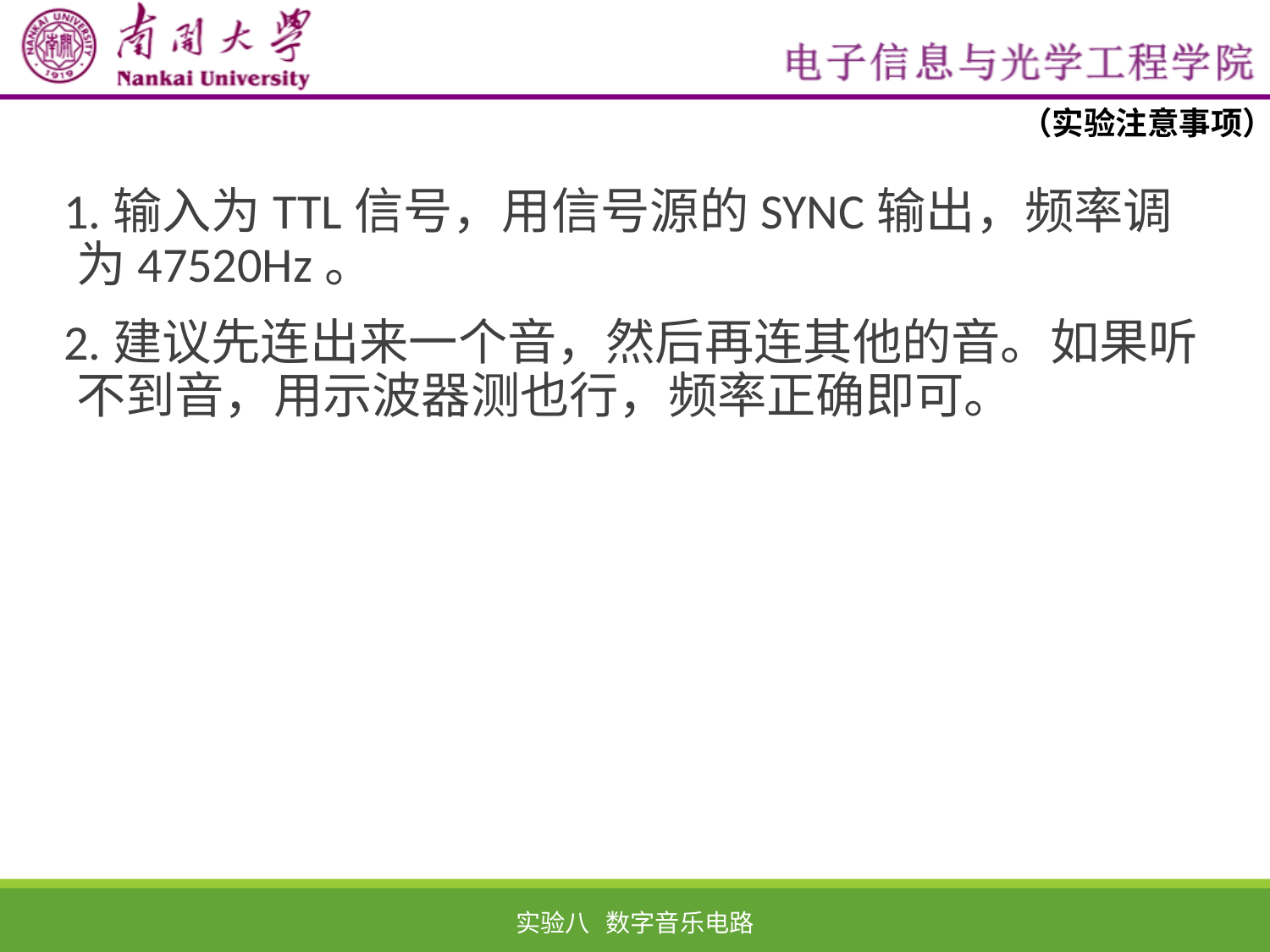

（实验注意事项）
1.输入为TTL信号，用信号源的SYNC输出，频率调为47520Hz。
2.建议先连出来一个音，然后再连其他的音。如果听不到音，用示波器测也行，频率正确即可。
实验八  数字音乐电路
8